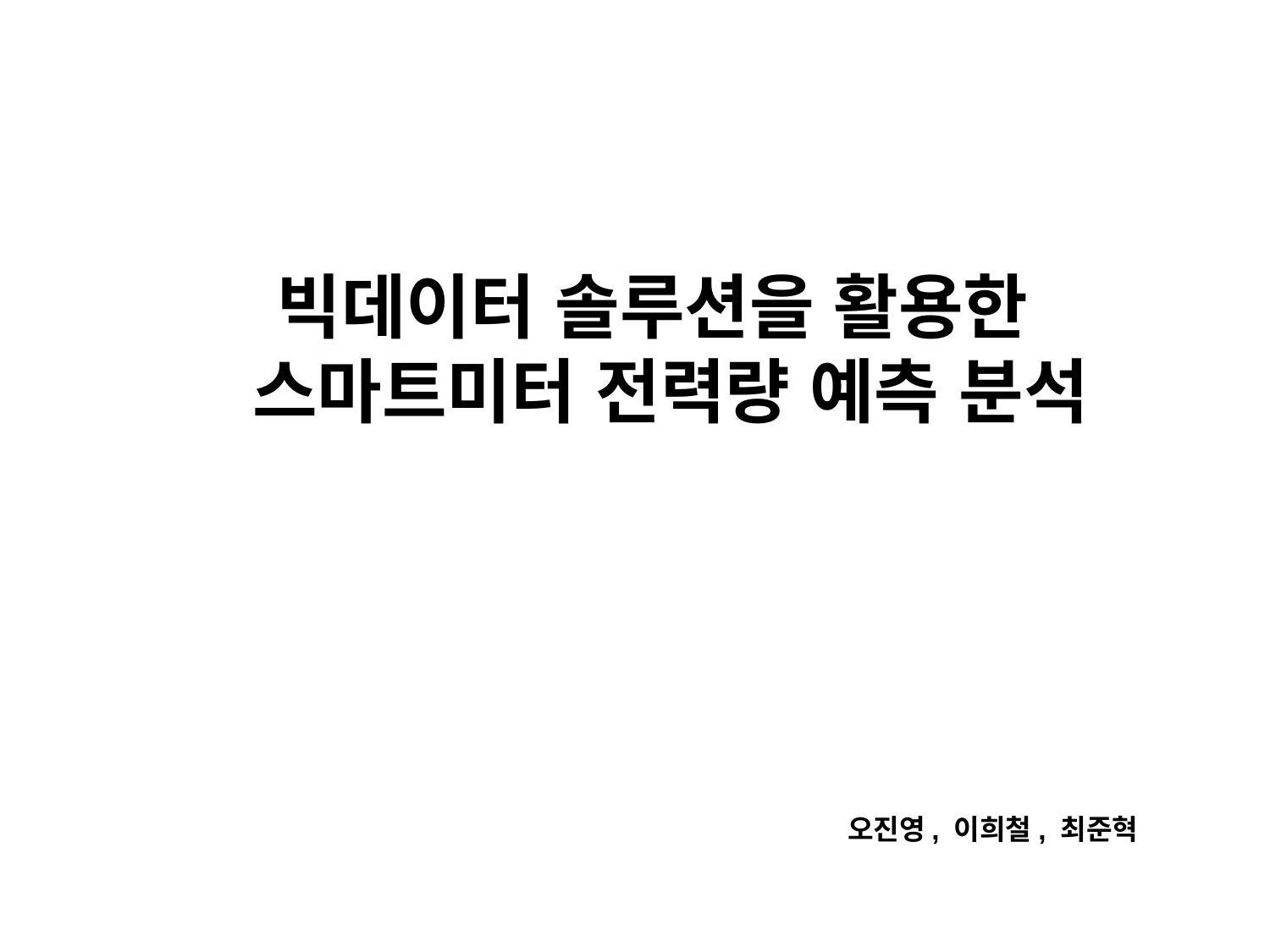

빅데이터 솔루션을 활용한
 스마트미터 전력량 예측 분석
오진영, 이희철, 최준혁